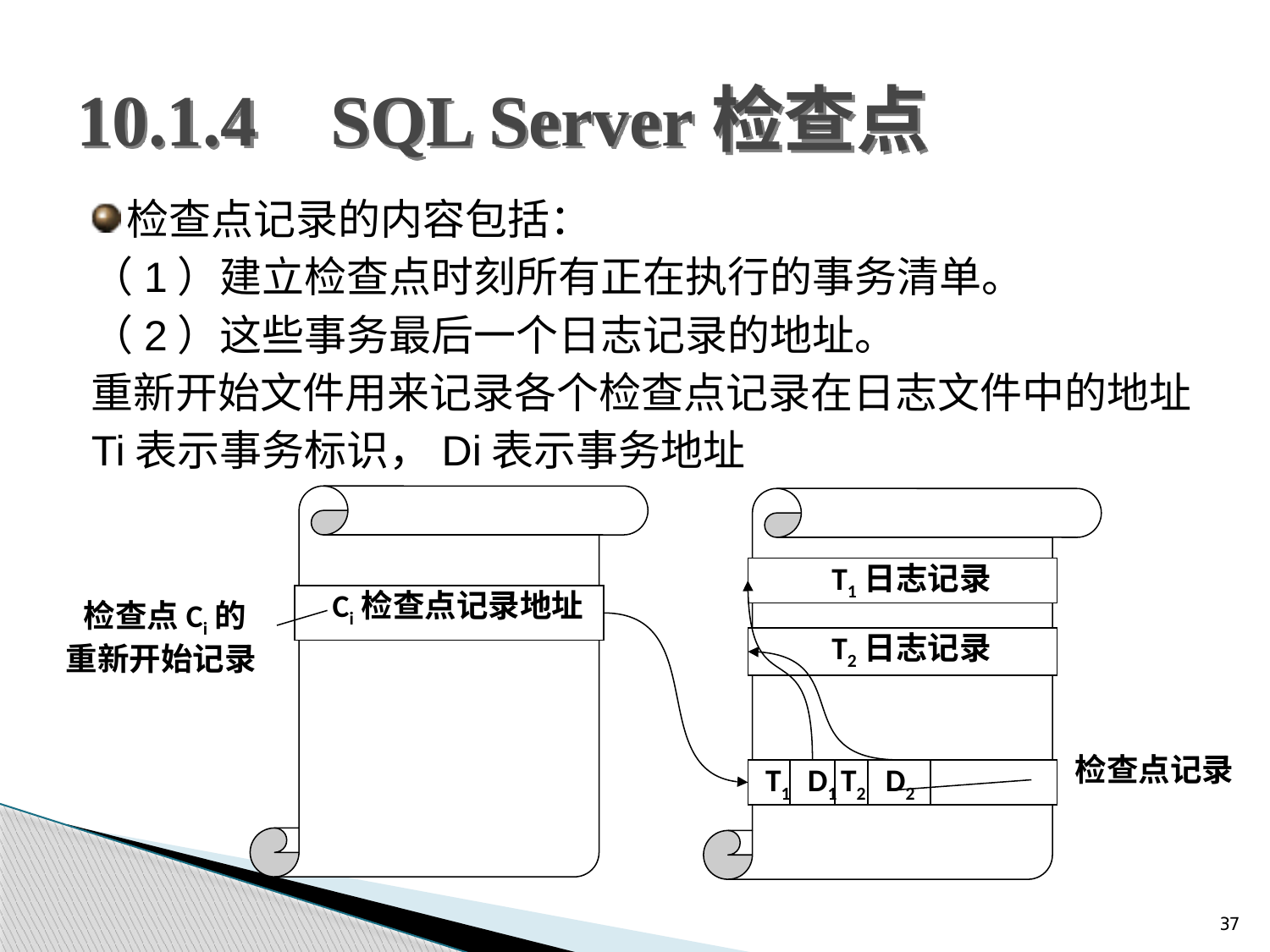

# 10.1.4	SQL Server检查点
检查点记录的内容包括：
（1）建立检查点时刻所有正在执行的事务清单。
（2）这些事务最后一个日志记录的地址。
重新开始文件用来记录各个检查点记录在日志文件中的地址
Ti表示事务标识，Di表示事务地址

Ci检查点记录地址

T1日志记录
T2日志记录
T1       T2
D1
D2
检查点Ci的重新开始记录
检查点记录

37